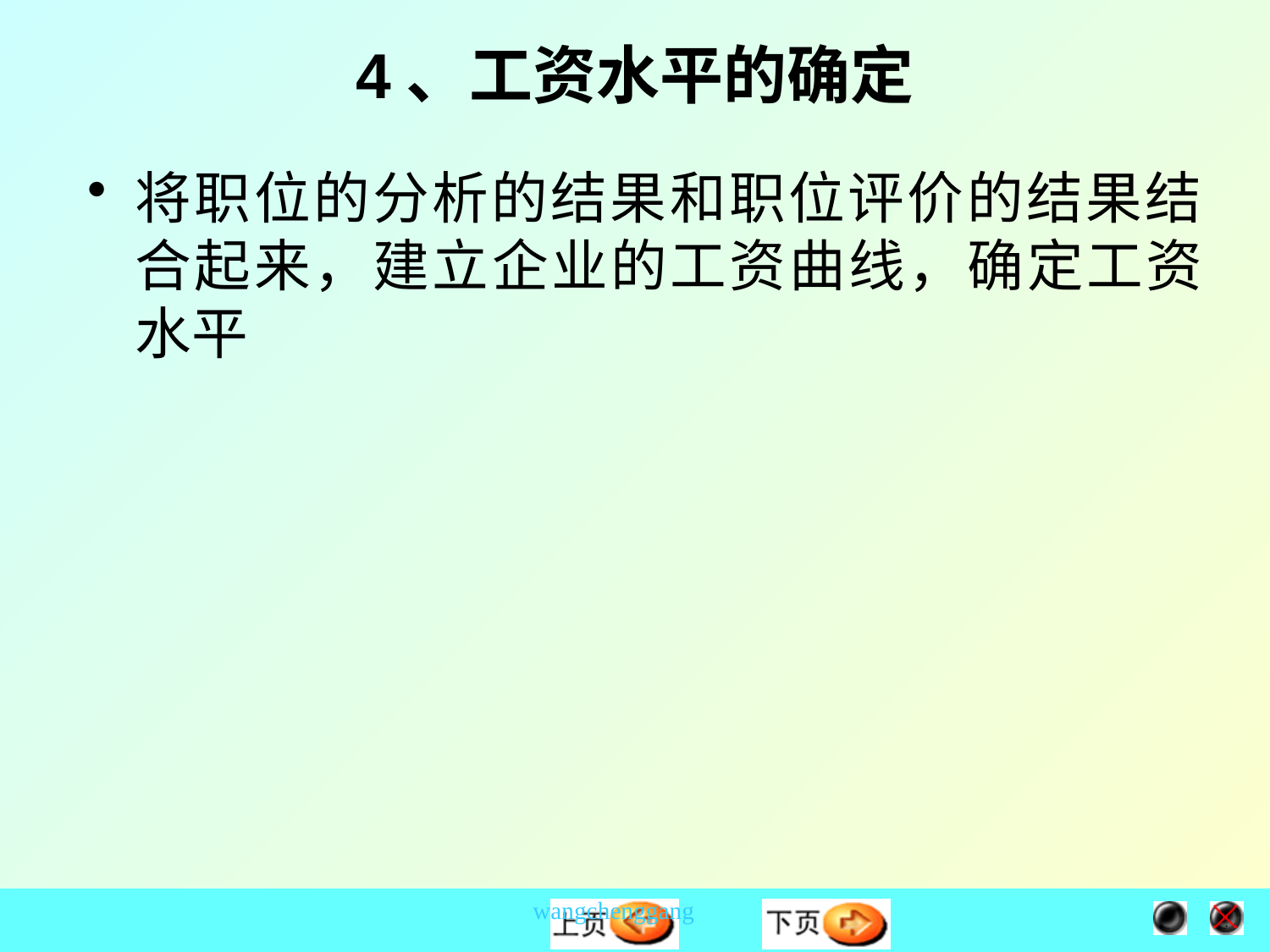

# 4、工资水平的确定
将职位的分析的结果和职位评价的结果结合起来，建立企业的工资曲线，确定工资水平
wangchenggang